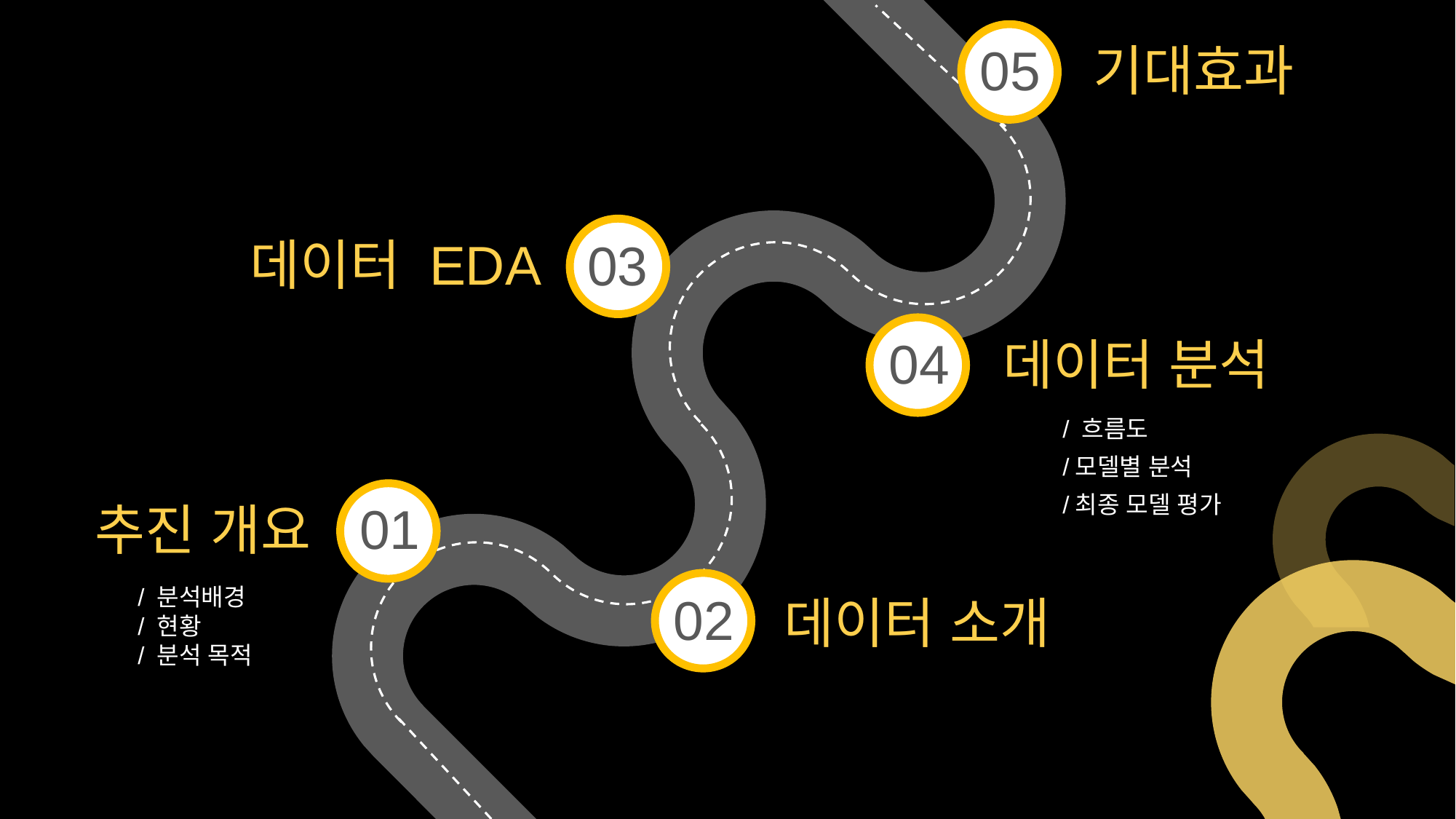

05
기대효과

03
데이터 EDA

04
데이터 분석

/ 흐름도
/모델별 분석
/최종 모델 평가

01
추진 개요

02
/ 분석배경
/ 현황
/ 분석 목적
데이터 소개